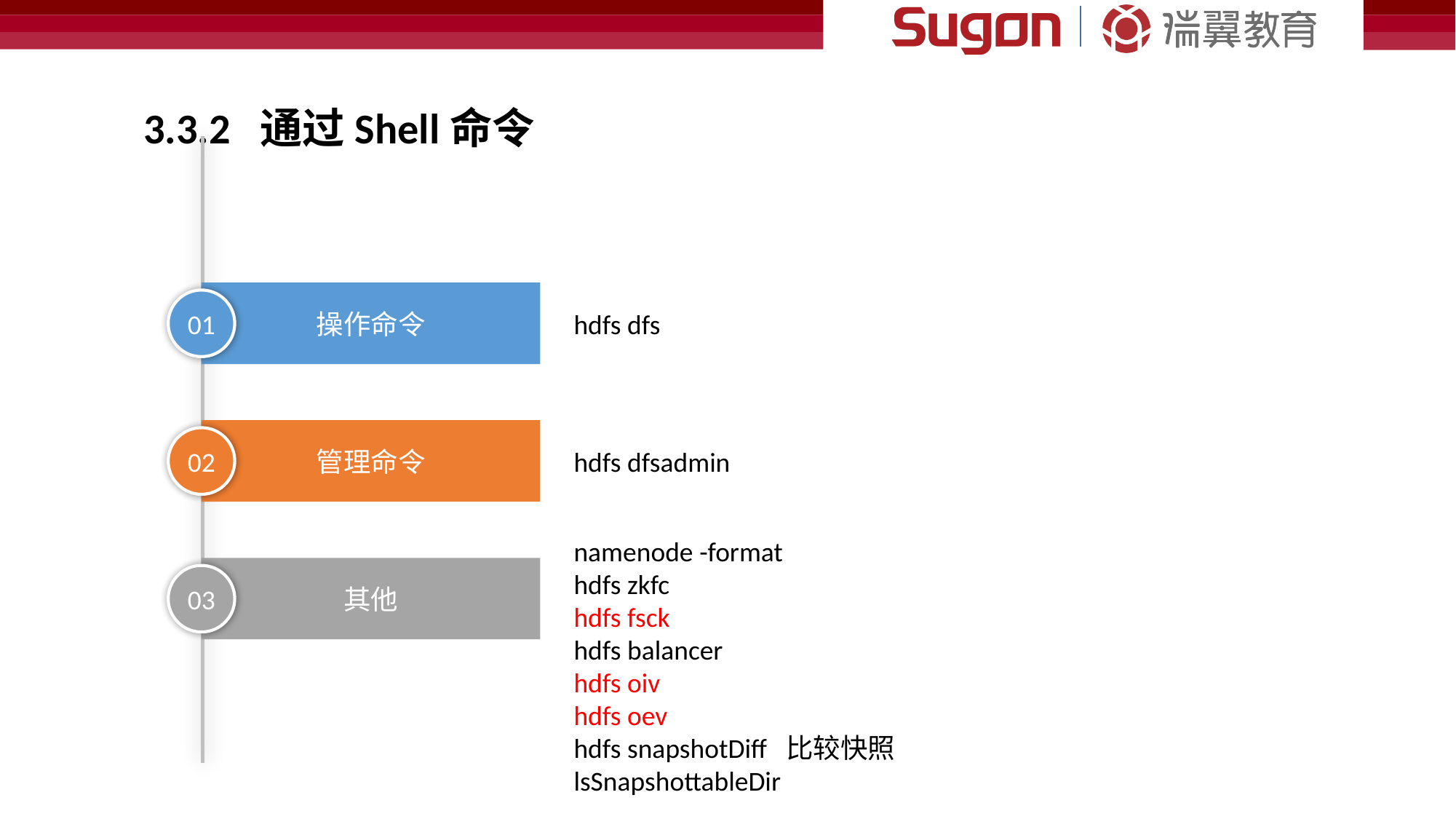

3.3.2  通过Shell命令
操作命令
hdfs dfs
01
管理命令
hdfs dfsadmin
02
namenode -format
hdfs zkfc
hdfs fsck
hdfs balancer
hdfs oiv
hdfs oev
hdfs snapshotDiff  比较快照
lsSnapshottableDir
其他
03